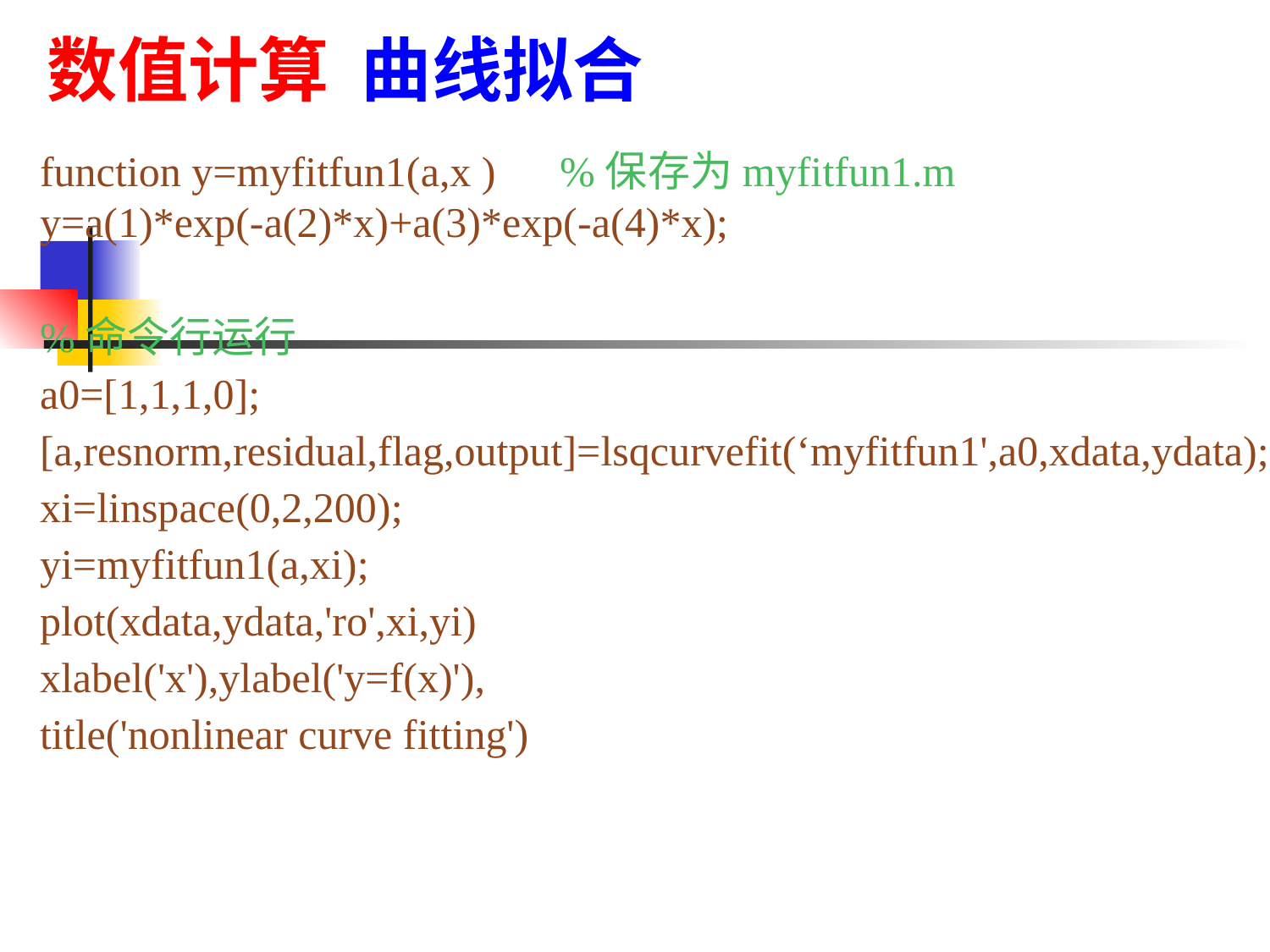

数值计算  曲线拟合
function y=myfitfun1(a,x )      %保存为myfitfun1.m
y=a(1)*exp(-a(2)*x)+a(3)*exp(-a(4)*x);

%命令行运行
a0=[1,1,1,0];
[a,resnorm,residual,flag,output]=lsqcurvefit(‘myfitfun1',a0,xdata,ydata);
xi=linspace(0,2,200);
yi=myfitfun1(a,xi);
plot(xdata,ydata,'ro',xi,yi)
xlabel('x'),ylabel('y=f(x)'),
title('nonlinear curve fitting')
50